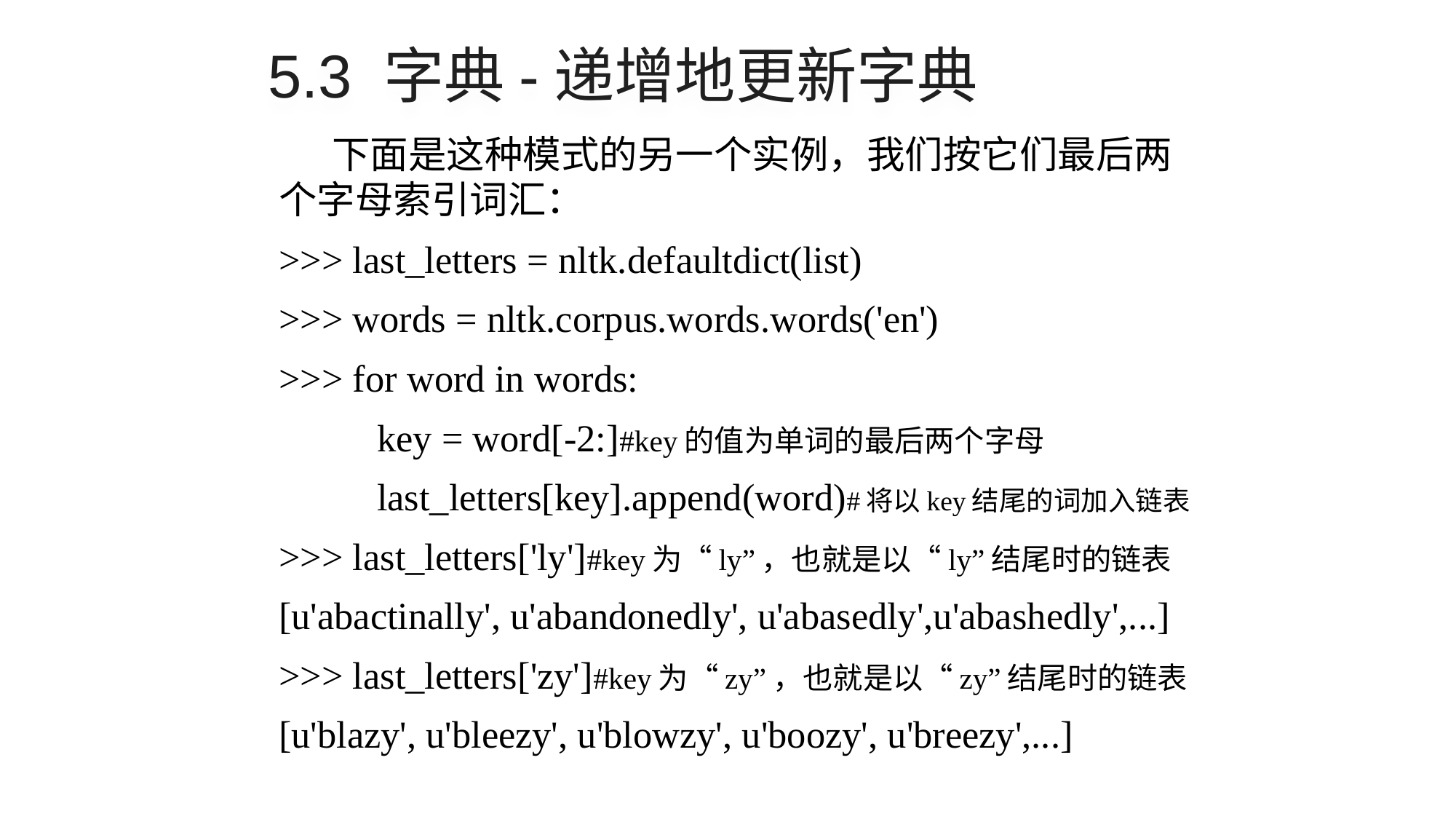

# 5.3 字典-递增地更新字典
下面是这种模式的另一个实例，我们按它们最后两个字母索引词汇：
>>> last_letters = nltk.defaultdict(list)
>>> words = nltk.corpus.words.words('en')
>>> for word in words:
	key = word[-2:]#key的值为单词的最后两个字母
	last_letters[key].append(word)#将以key结尾的词加入链表
>>> last_letters['ly']#key为“ly”，也就是以“ly”结尾时的链表
[u'abactinally', u'abandonedly', u'abasedly',u'abashedly',...]
>>> last_letters['zy']#key为“zy”，也就是以“zy”结尾时的链表
[u'blazy', u'bleezy', u'blowzy', u'boozy', u'breezy',...]